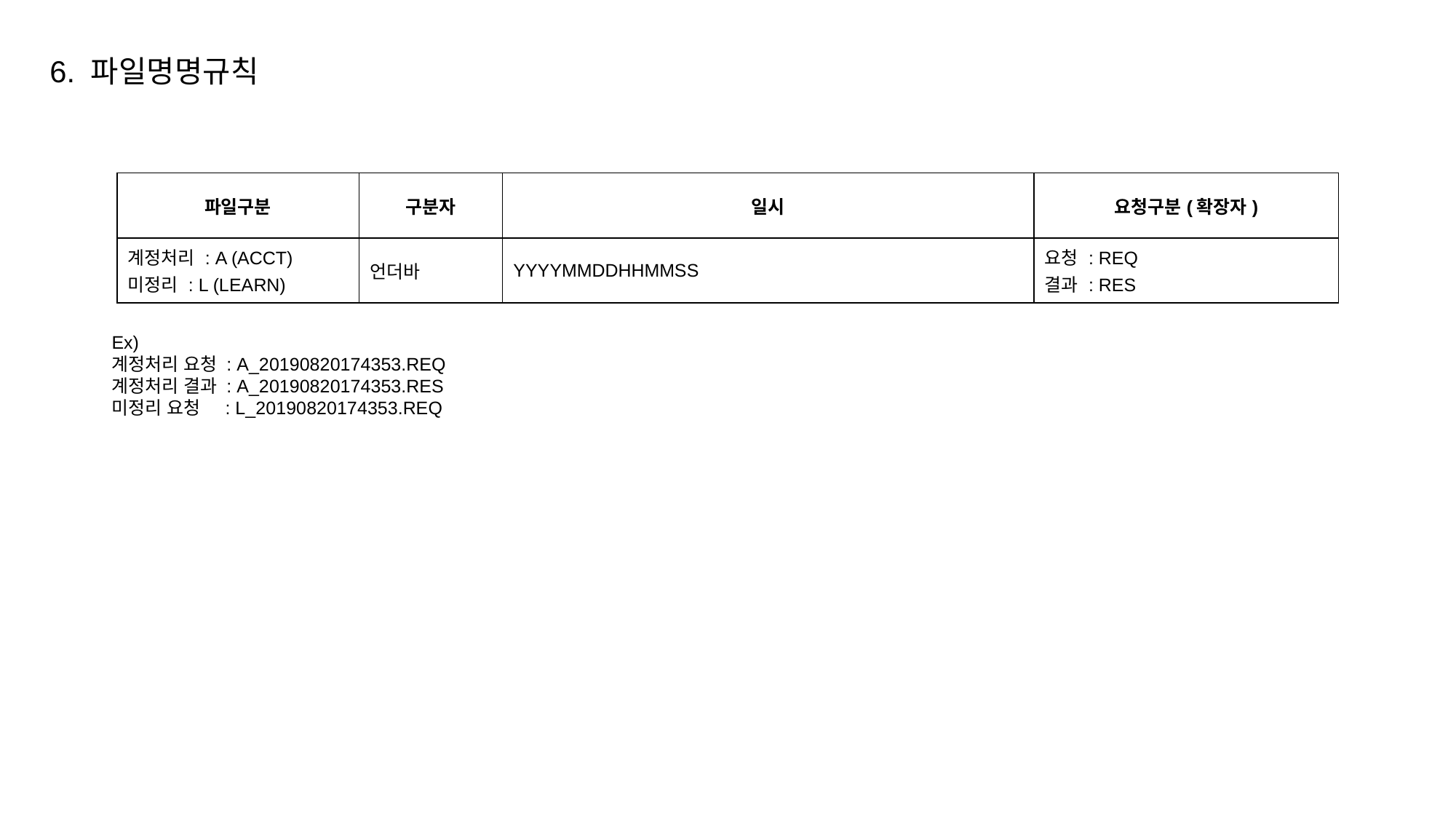

6. 파일명명규칙
| 파일구분 | 구분자 | 일시 | 요청구분(확장자) |
| --- | --- | --- | --- |
| 계정처리 : A (ACCT) 미정리 : L (LEARN) | 언더바 | YYYYMMDDHHMMSS | 요청 : REQ 결과 : RES |
Ex)
계정처리 요청 : A_20190820174353.REQ
계정처리 결과 : A_20190820174353.RES
미정리 요청    : L_20190820174353.REQ